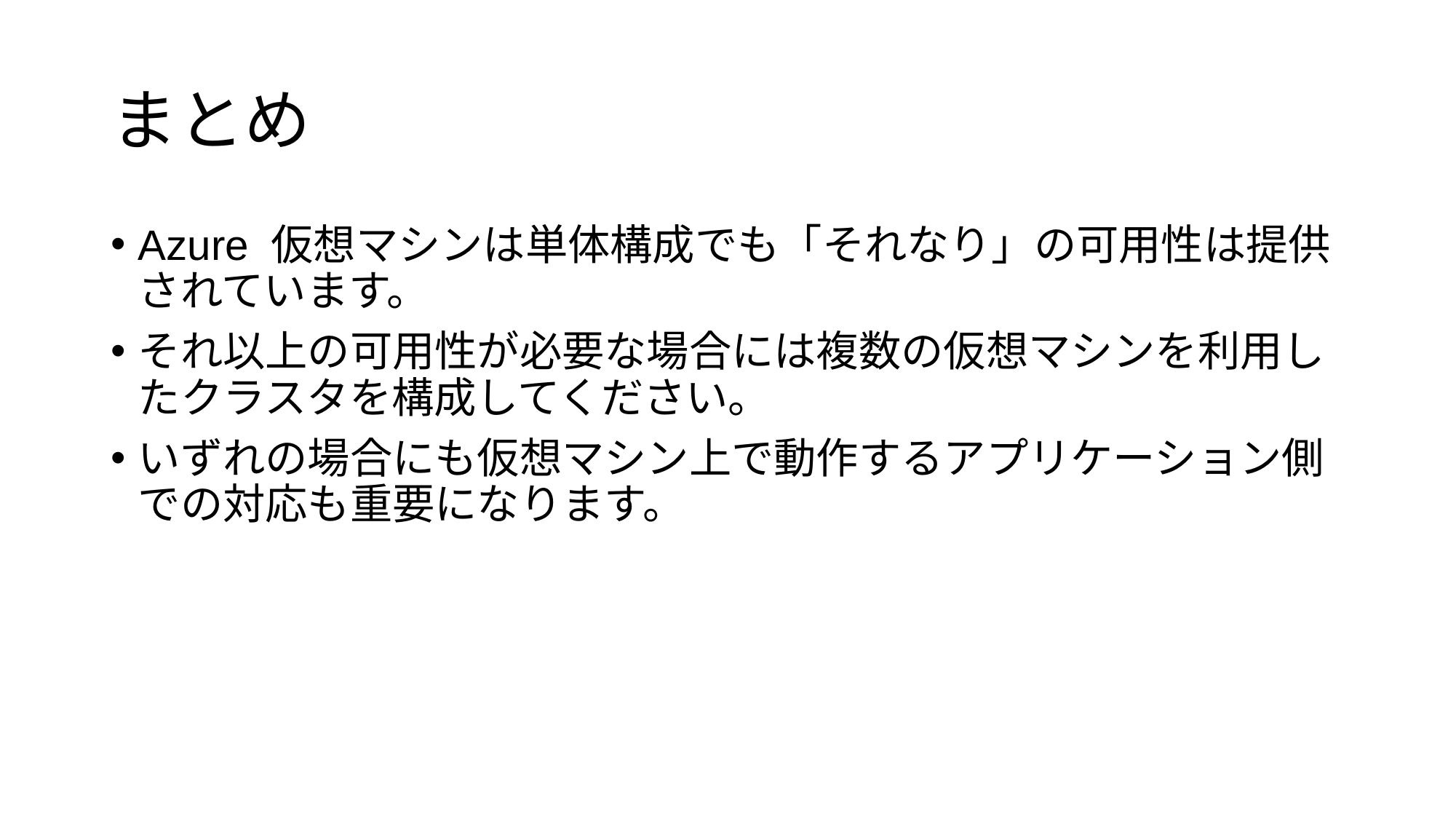

# まとめ
Azure 仮想マシンは単体構成でも「それなり」の可用性は提供されています。
それ以上の可用性が必要な場合には複数の仮想マシンを利用したクラスタを構成してください。
いずれの場合にも仮想マシン上で動作するアプリケーション側での対応も重要になります。